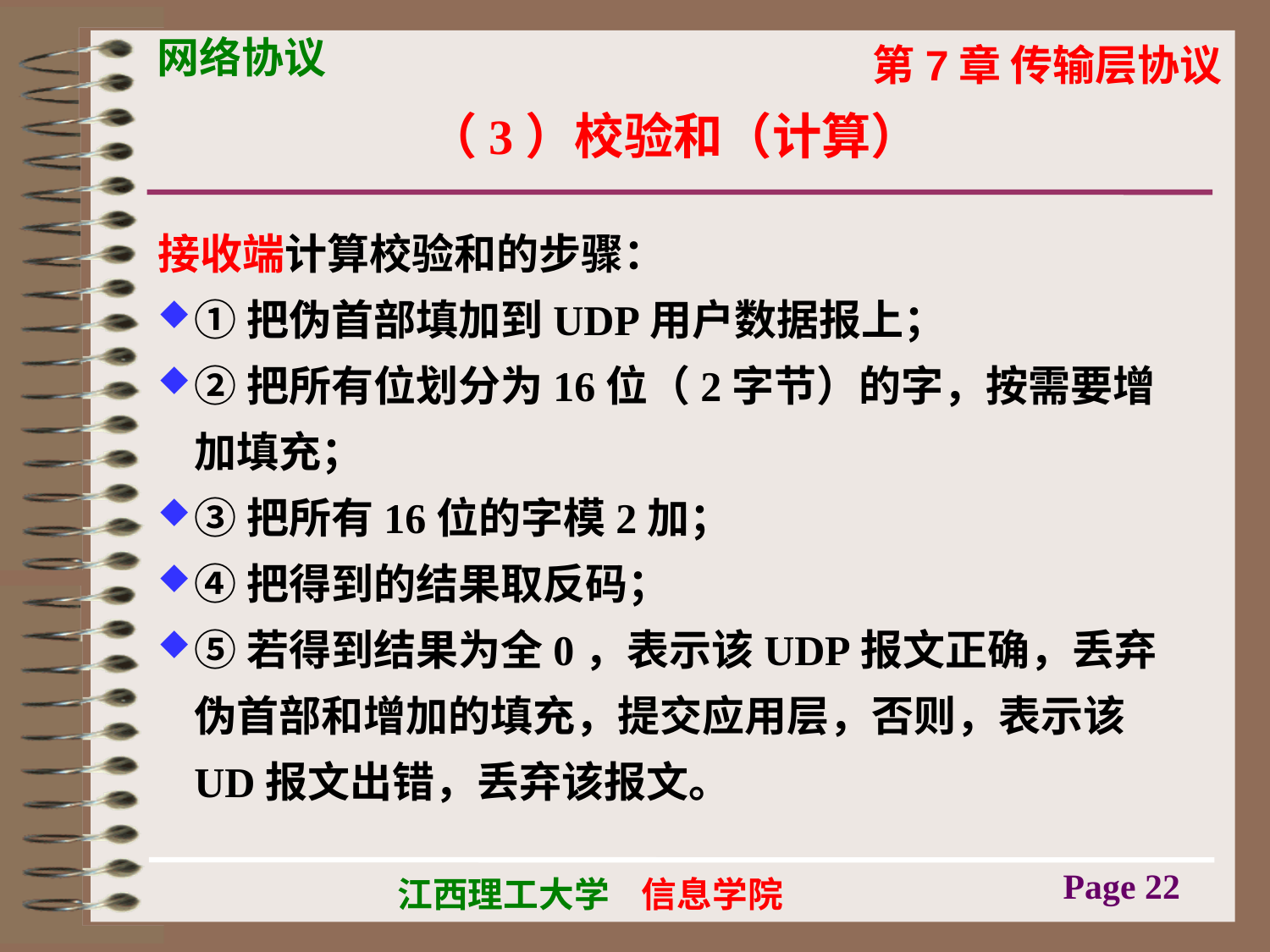

# （3）校验和（计算）
接收端计算校验和的步骤：
①把伪首部填加到UDP用户数据报上；
②把所有位划分为16位（2字节）的字，按需要增加填充；
③把所有16位的字模2加；
④把得到的结果取反码；
⑤若得到结果为全0，表示该UDP报文正确，丢弃伪首部和增加的填充，提交应用层，否则，表示该UD报文出错，丢弃该报文。
Page 22